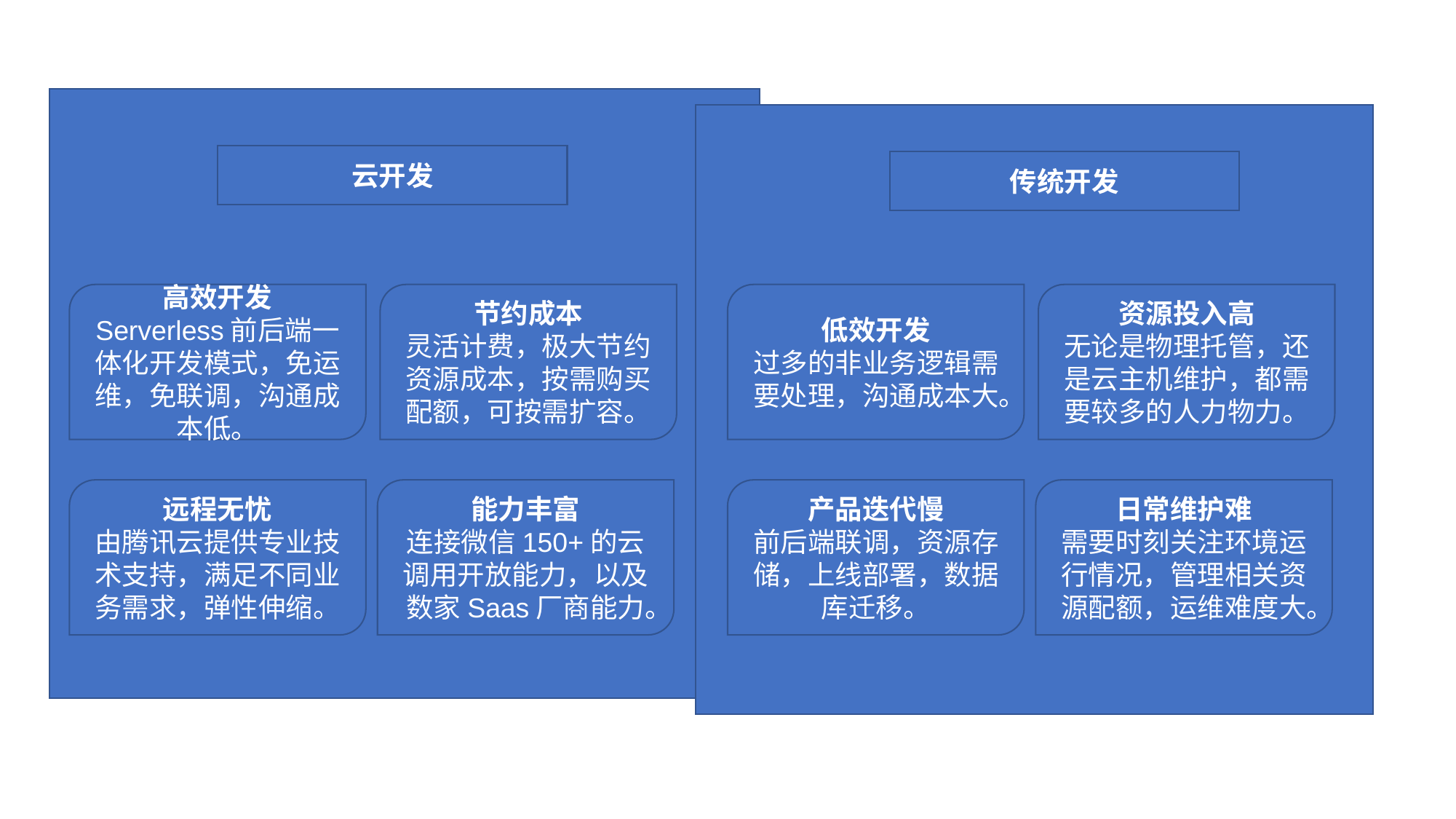

云开发
传统开发
高效开发
Serverless前后端一体化开发模式，免运维，免联调，沟通成本低。
节约成本
灵活计费，极大节约资源成本，按需购买配额，可按需扩容。
低效开发
过多的非业务逻辑需要处理，沟通成本大。
资源投入高
无论是物理托管，还是云主机维护，都需要较多的人力物力。
远程无忧
由腾讯云提供专业技术支持，满足不同业务需求，弹性伸缩。
能力丰富
连接微信150+的云调用开放能力，以及数家Saas厂商能力。
产品迭代慢
前后端联调，资源存储，上线部署，数据库迁移。
日常维护难
需要时刻关注环境运行情况，管理相关资源配额，运维难度大。